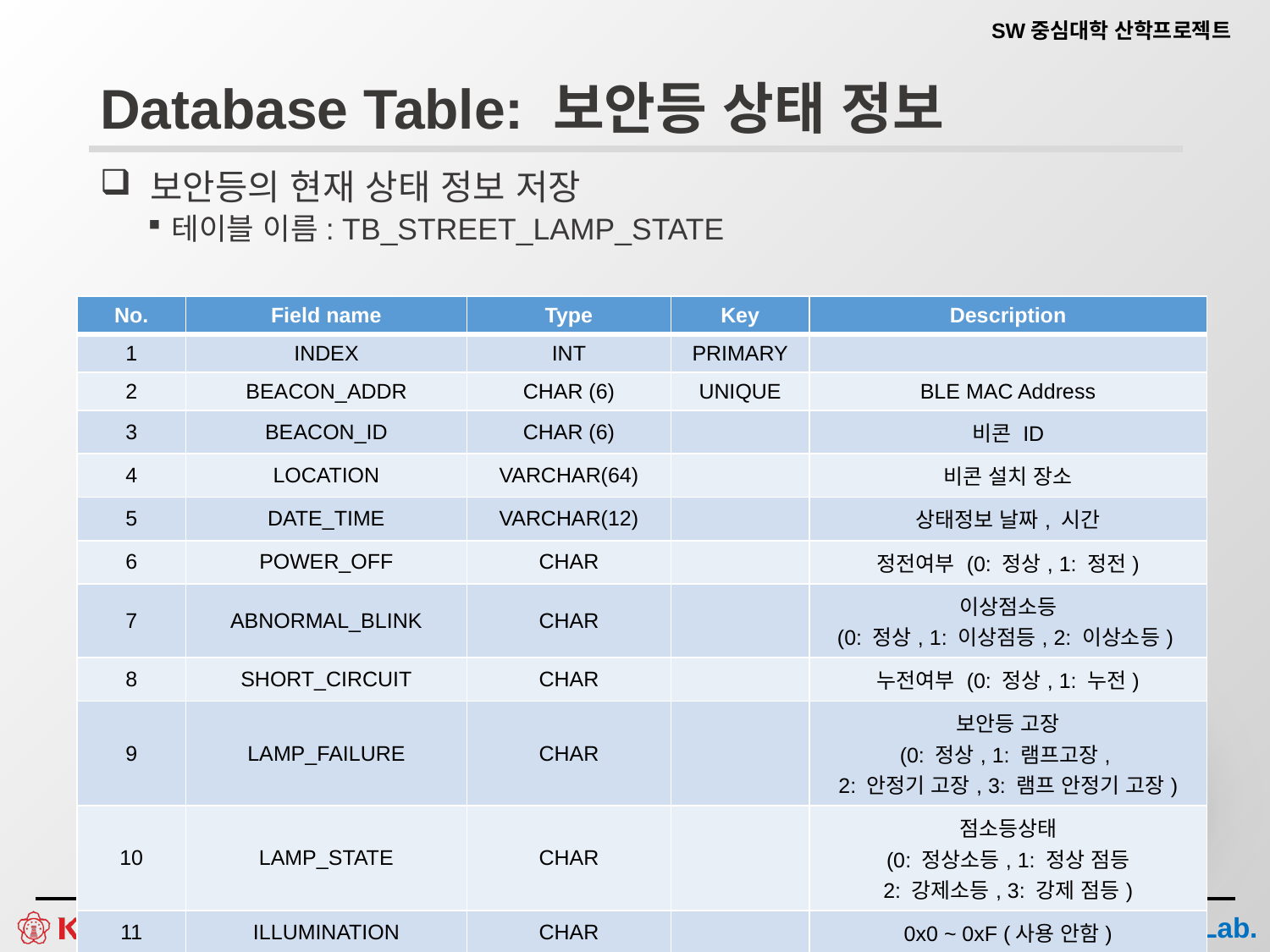

# Database Table: 보안등 상태 정보
 보안등의 현재 상태 정보 저장
테이블 이름: TB_STREET_LAMP_STATE

| No. | Field name | Type | Key | Description |
| --- | --- | --- | --- | --- |
| 1 | INDEX | INT | PRIMARY |  |
| 2 | BEACON\_ADDR | CHAR (6) | UNIQUE | BLE MAC Address |
| 3 | BEACON\_ID | CHAR (6) |  | 비콘 ID |
| 4 | LOCATION | VARCHAR(64) |  | 비콘 설치 장소 |
| 5 | DATE\_TIME | VARCHAR(12) |  | 상태정보 날짜, 시간 |
| 6 | POWER\_OFF | CHAR |  | 정전여부 (0: 정상, 1: 정전) |
| 7 | ABNORMAL\_BLINK | CHAR |  | 이상점소등 (0: 정상, 1: 이상점등, 2: 이상소등) |
| 8 | SHORT\_CIRCUIT | CHAR |  | 누전여부 (0: 정상, 1: 누전) |
| 9 | LAMP\_FAILURE | CHAR |  | 보안등 고장 (0: 정상, 1: 램프고장, 2: 안정기 고장, 3: 램프 안정기 고장) |
| 10 | LAMP\_STATE | CHAR |  | 점소등상태 (0: 정상소등, 1: 정상 점등 2: 강제소등, 3: 강제 점등) |
| 11 | ILLUMINATION | CHAR |  | 0x0 ~ 0xF (사용 안함) |
13